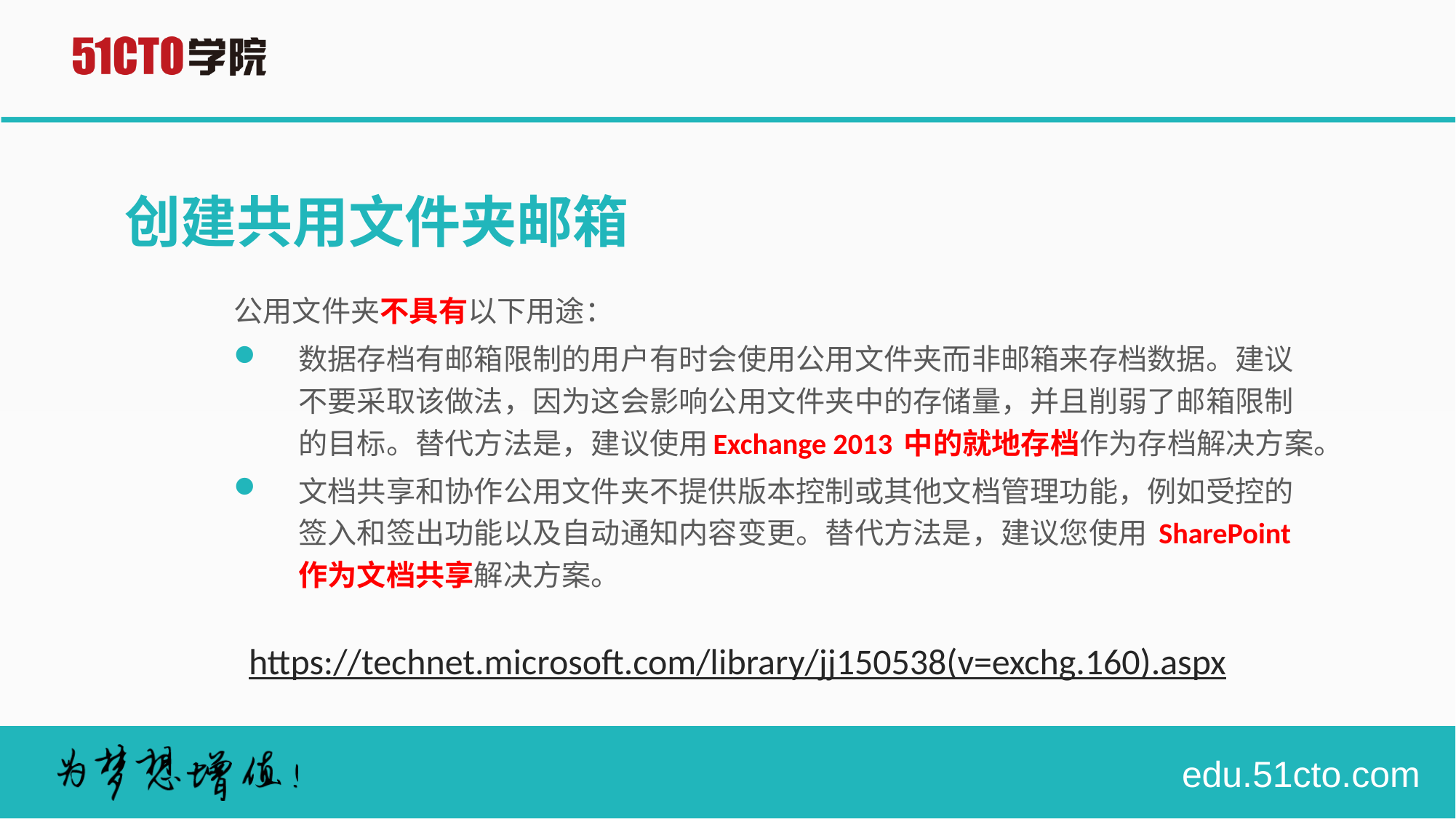

# 创建共用文件夹邮箱
公用文件夹不具有以下用途：
数据存档有邮箱限制的用户有时会使用公用文件夹而非邮箱来存档数据。建议不要采取该做法，因为这会影响公用文件夹中的存储量，并且削弱了邮箱限制的目标。替代方法是，建议使用Exchange 2013 中的就地存档作为存档解决方案。
文档共享和协作公用文件夹不提供版本控制或其他文档管理功能，例如受控的签入和签出功能以及自动通知内容变更。替代方法是，建议您使用 SharePoint 作为文档共享解决方案。
https://technet.microsoft.com/library/jj150538(v=exchg.160).aspx